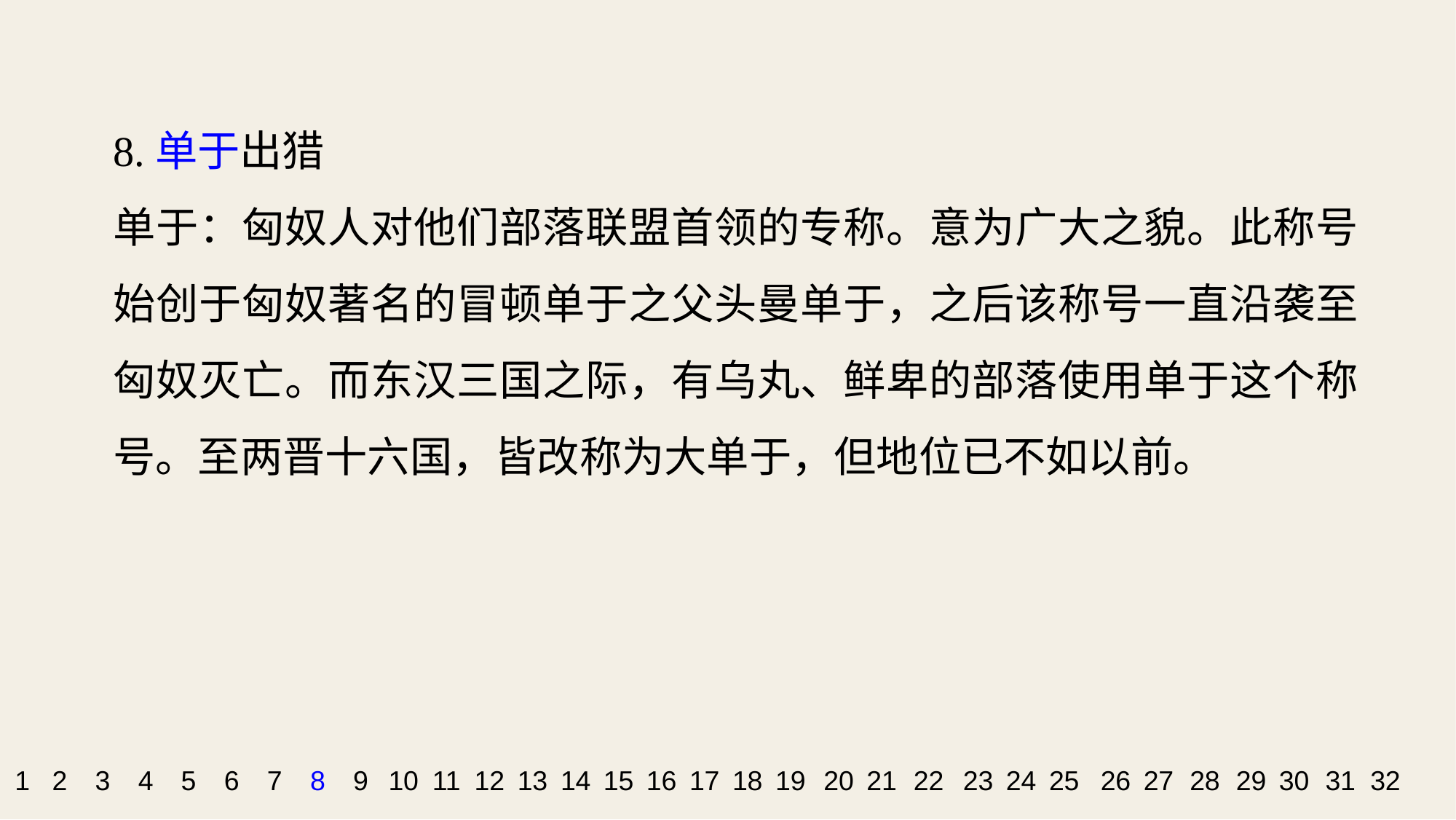

8.单于出猎
单于：匈奴人对他们部落联盟首领的专称。意为广大之貌。此称号始创于匈奴著名的冒顿单于之父头曼单于，之后该称号一直沿袭至匈奴灭亡。而东汉三国之际，有乌丸、鲜卑的部落使用单于这个称号。至两晋十六国，皆改称为大单于，但地位已不如以前。
1
2
3
4
5
6
7
8
9
10
11
12
13
14
15
16
17
18
19
20
21
22
23
24
25
26
27
28
29
30
31
32